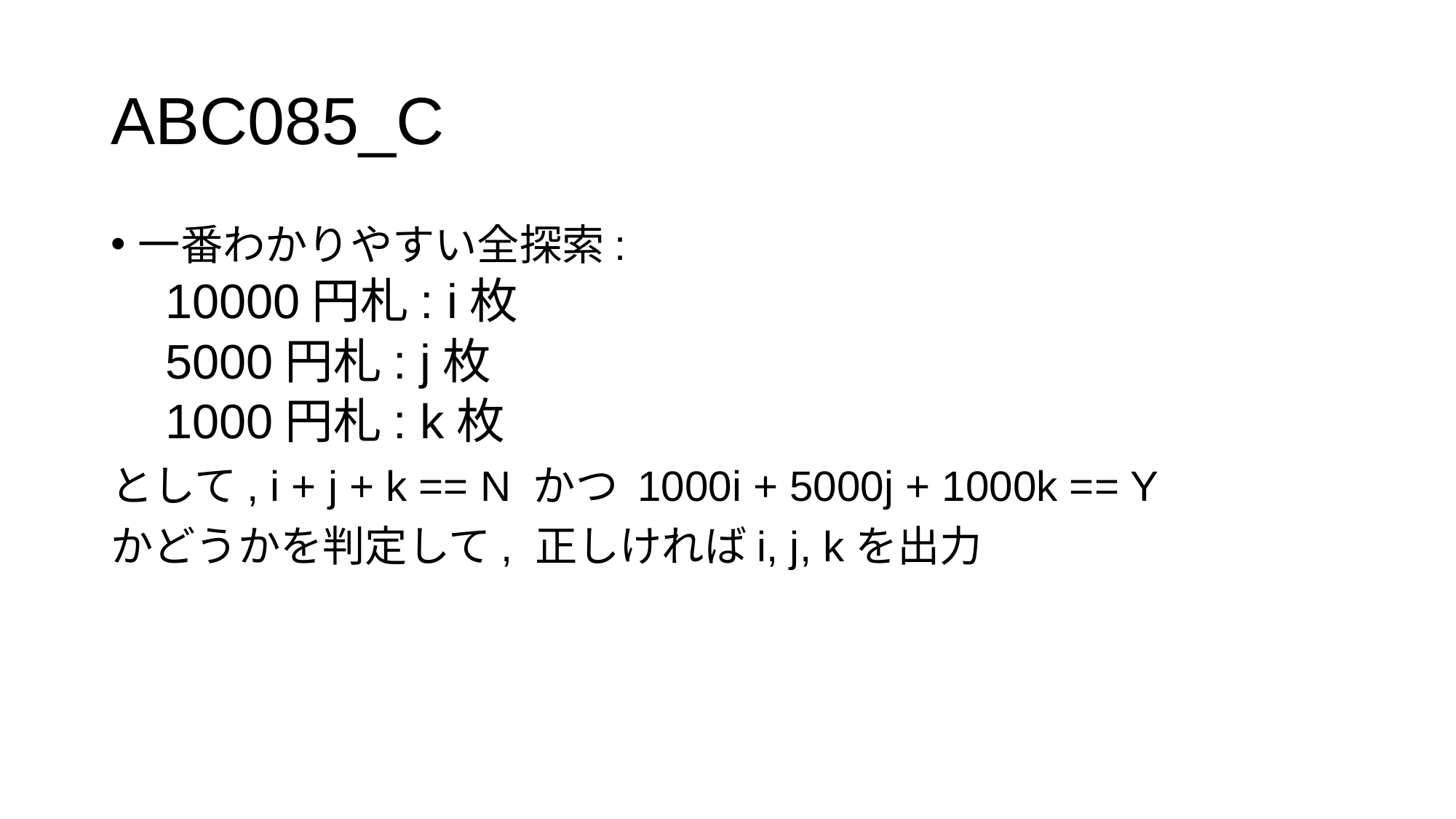

# ABC085_C
一番わかりやすい全探索:
10000円札: i枚
5000円札: j枚
1000円札: k枚
として, i + j + k == N かつ 1000i + 5000j + 1000k == Y
かどうかを判定して, 正しければi, j, kを出力